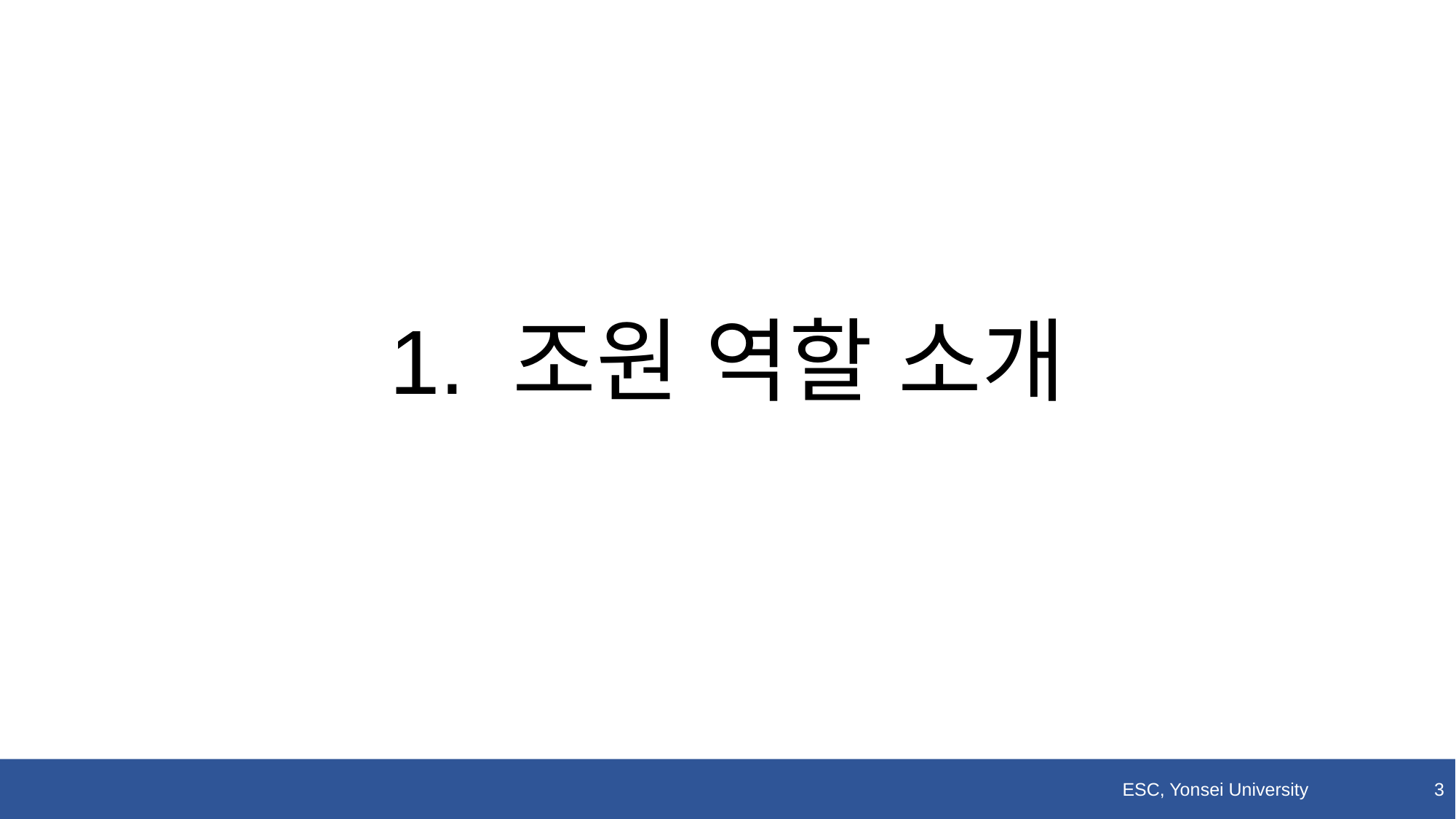

# 1. 조원 역할 소개
ESC, Yonsei University
3